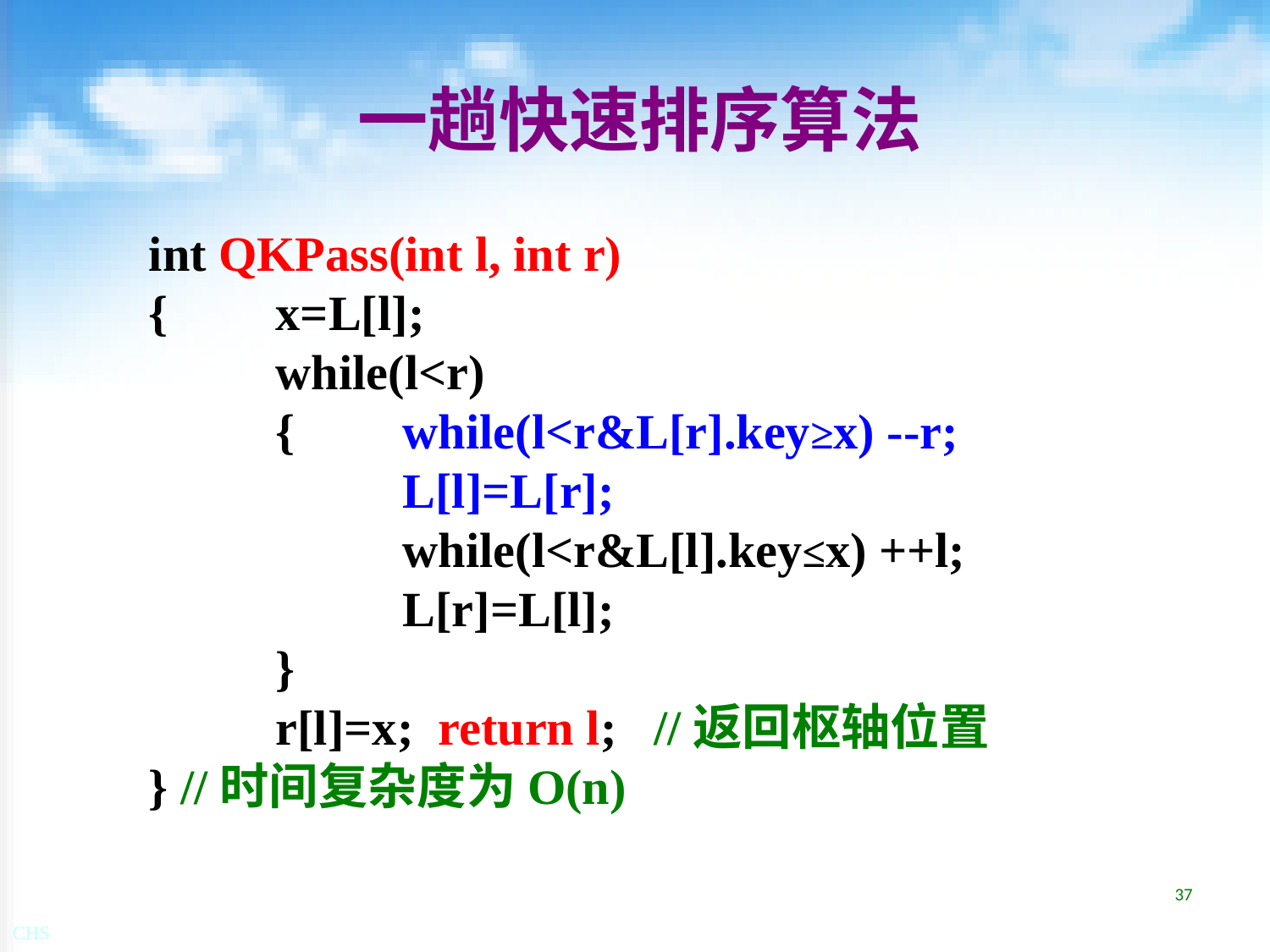

# 一趟快速排序算法
int QKPass(int l, int r)
{	x=L[l];
	while(l<r)
	{	while(l<r&L[r].key≥x) --r;
		L[l]=L[r];
		while(l<r&L[l].key≤x) ++l;
		L[r]=L[l];
	}
	r[l]=x;  return l;   //返回枢轴位置
} //时间复杂度为O(n)
37